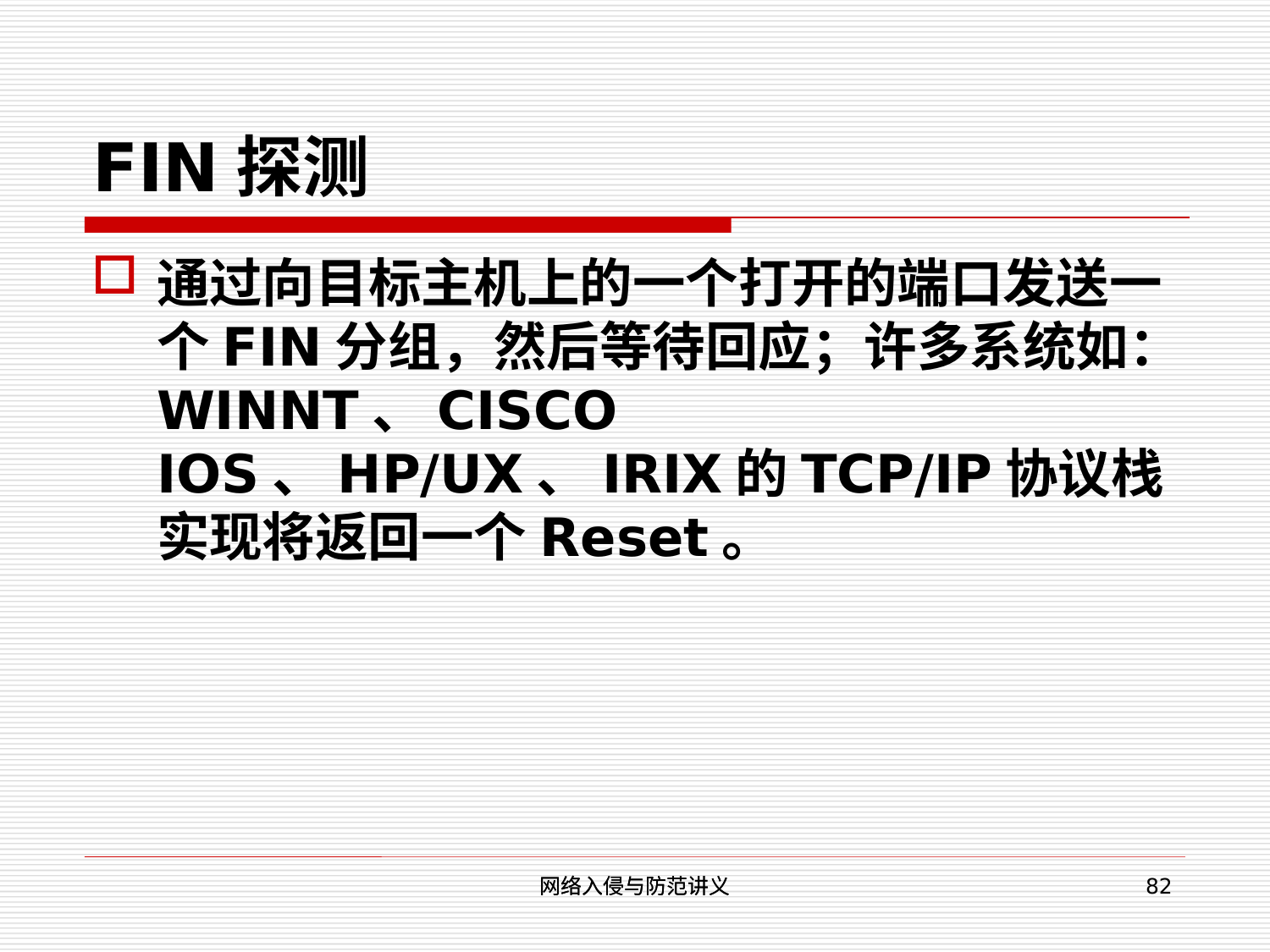

# FIN探测
通过向目标主机上的一个打开的端口发送一个FIN分组，然后等待回应；许多系统如：WINNT、CISCO IOS、HP/UX、IRIX的TCP/IP协议栈实现将返回一个Reset。

网络入侵与防范讲义
网络入侵与防范讲义
82
82